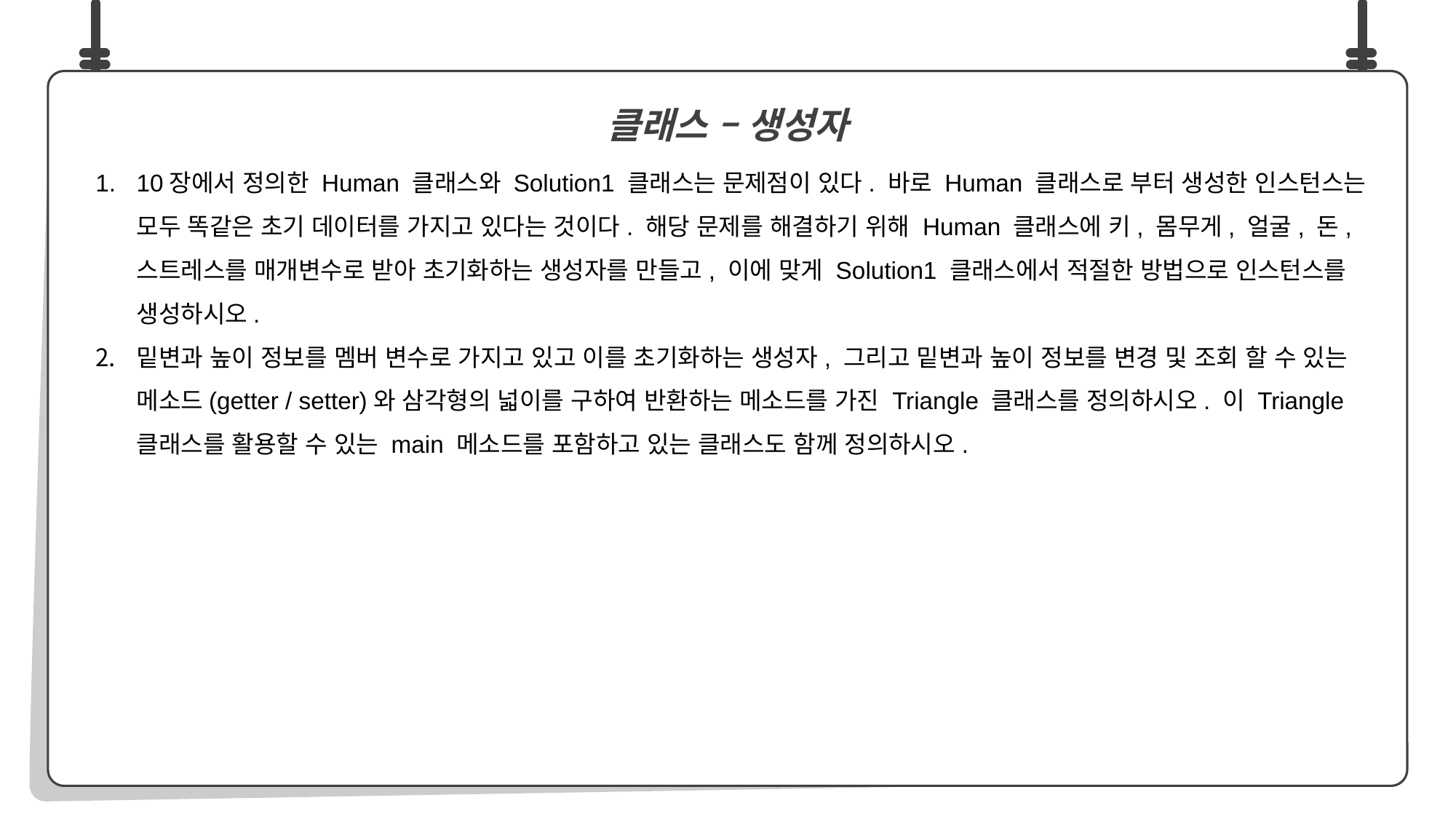

10장에서 정의한 Human 클래스와 Solution1 클래스는 문제점이 있다. 바로 Human 클래스로 부터 생성한 인스턴스는 모두 똑같은 초기 데이터를 가지고 있다는 것이다. 해당 문제를 해결하기 위해 Human 클래스에 키, 몸무게, 얼굴, 돈, 스트레스를 매개변수로 받아 초기화하는 생성자를 만들고, 이에 맞게 Solution1 클래스에서 적절한 방법으로 인스턴스를 생성하시오.
밑변과 높이 정보를 멤버 변수로 가지고 있고 이를 초기화하는 생성자, 그리고 밑변과 높이 정보를 변경 및 조회 할 수 있는 메소드(getter / setter)와 삼각형의 넓이를 구하여 반환하는 메소드를 가진 Triangle 클래스를 정의하시오. 이 Triangle 클래스를 활용할 수 있는 main 메소드를 포함하고 있는 클래스도 함께 정의하시오.

클래스 – 생성자